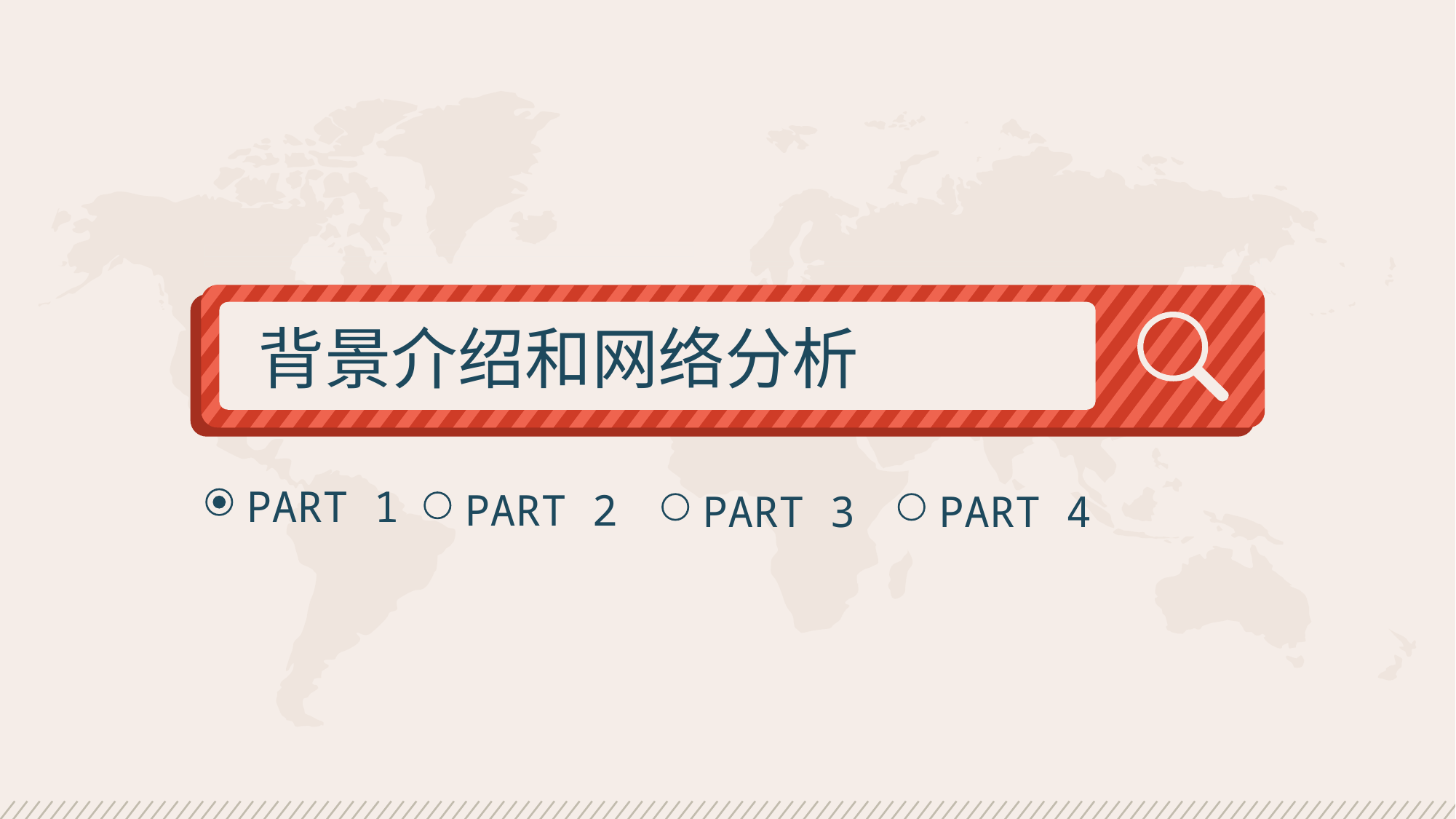

背景介绍和网络分析

PART 1

PART 2

PART 4

PART 3